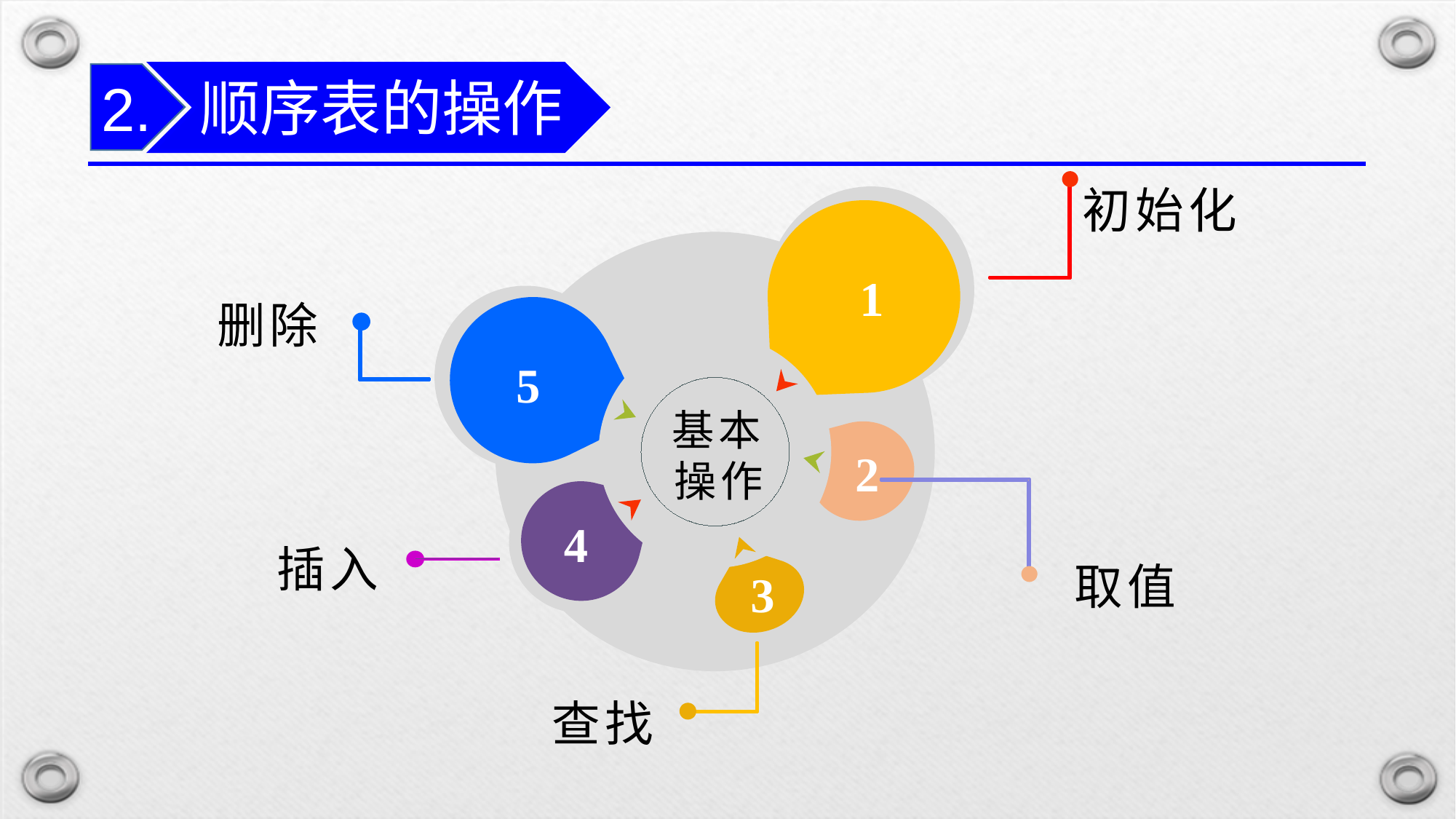

顺序表的操作

2.

初始化

1

删除

5

基本操作

2

4
插入

取值

3

查找